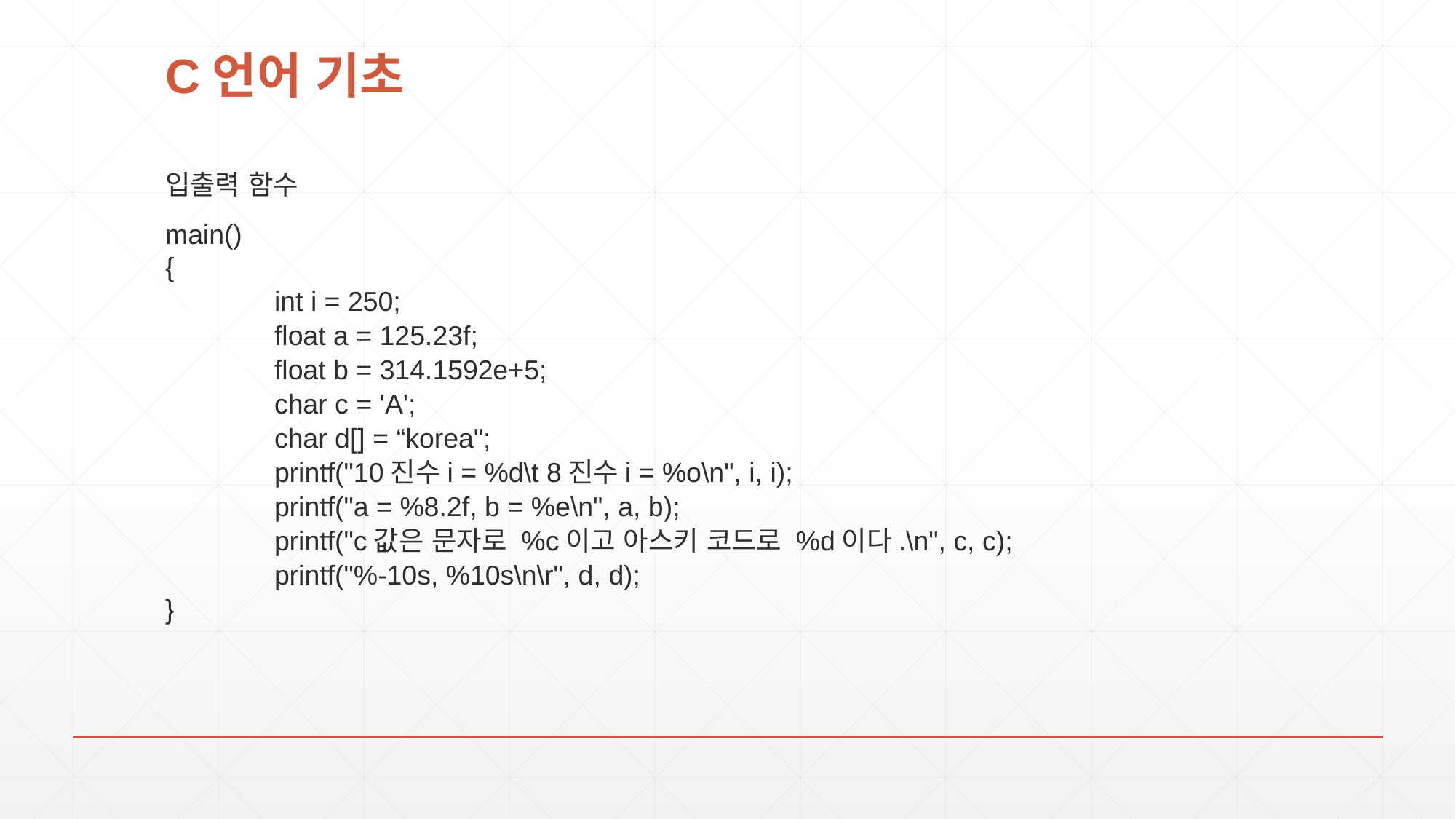

# C언어 기초
입출력 함수
main()
{
	int i = 250;
	float a = 125.23f;
	float b = 314.1592e+5;
	char c = 'A';
	char d[] = “korea";
	printf("10진수i = %d\t 8진수i = %o\n", i, i);
	printf("a = %8.2f, b = %e\n", a, b);
	printf("c값은 문자로 %c이고 아스키 코드로 %d이다.\n", c, c);
	printf("%-10s, %10s\n\r", d, d);
}